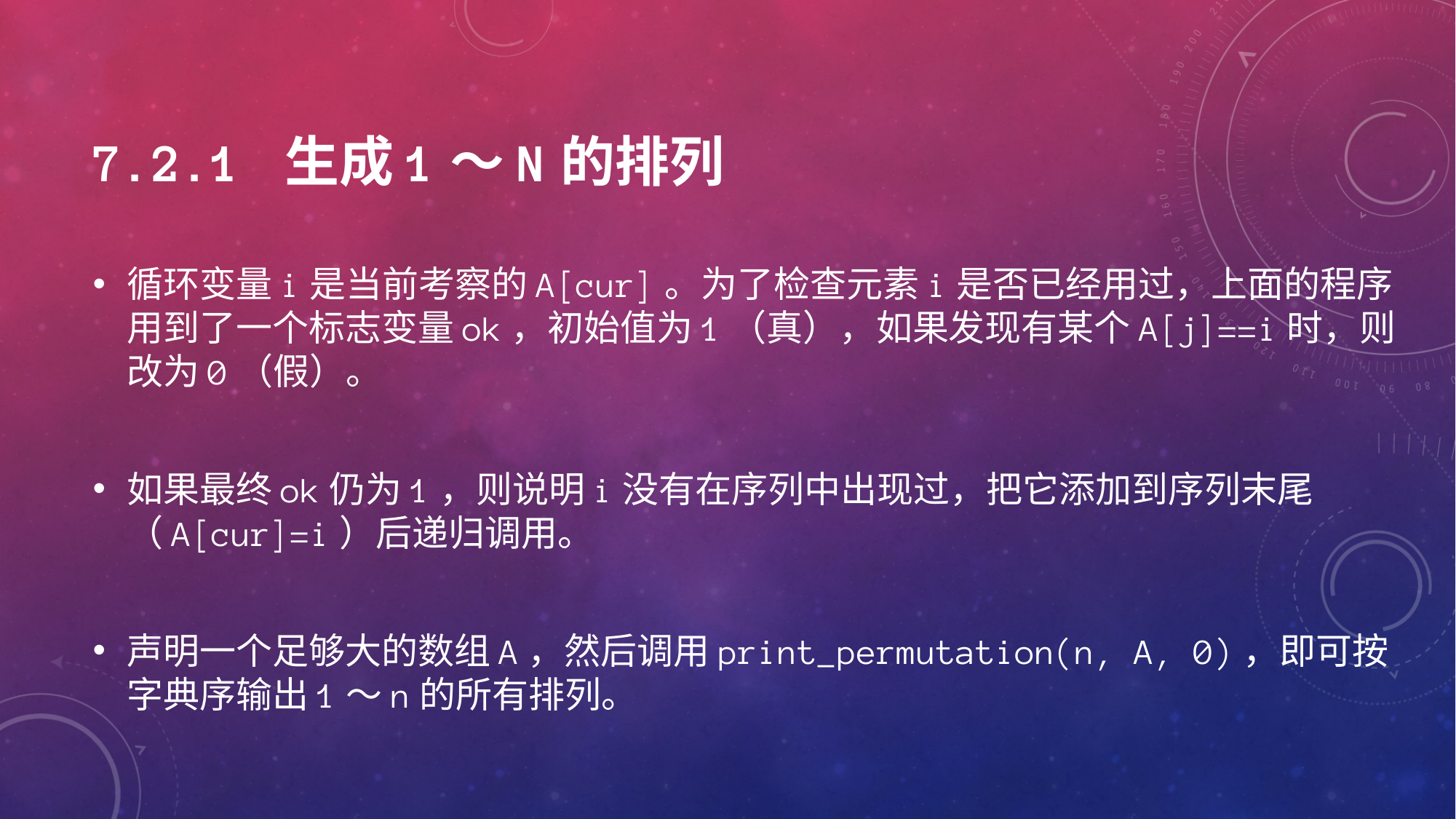

# 7.2.1 生成1～n的排列
循环变量i是当前考察的A[cur]。为了检查元素i是否已经用过，上面的程序用到了一个标志变量ok，初始值为1（真），如果发现有某个A[j]==i时，则改为0（假）。

如果最终ok仍为1，则说明i没有在序列中出现过，把它添加到序列末尾（A[cur]=i）后递归调用。

声明一个足够大的数组A，然后调用print_permutation(n, A, 0)，即可按字典序输出1～n的所有排列。